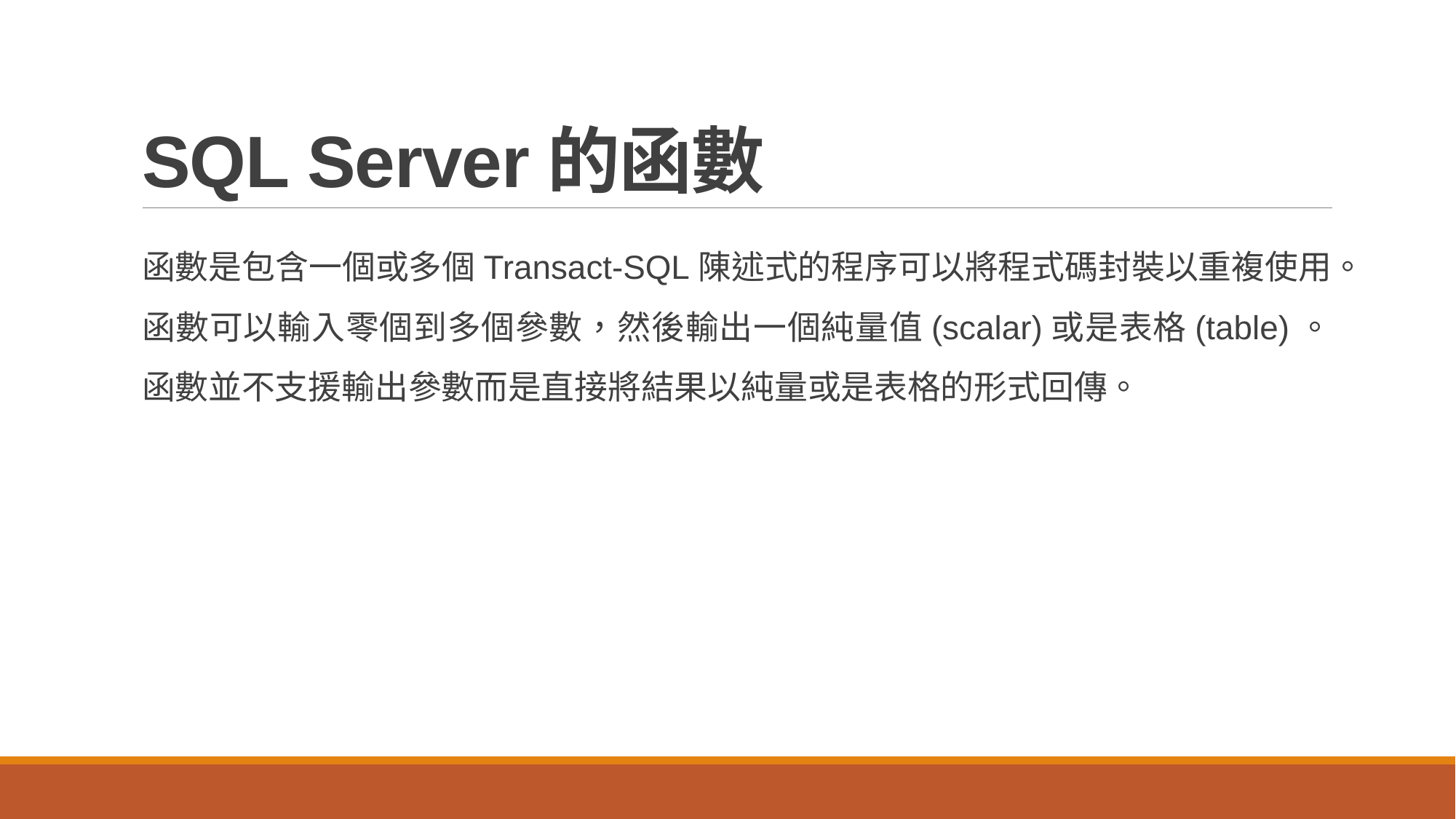

# SQL Server的函數
函數是包含一個或多個Transact-SQL陳述式的程序可以將程式碼封裝以重複使用。函數可以輸入零個到多個參數，然後輸出一個純量值(scalar)或是表格(table)。函數並不支援輸出參數而是直接將結果以純量或是表格的形式回傳。